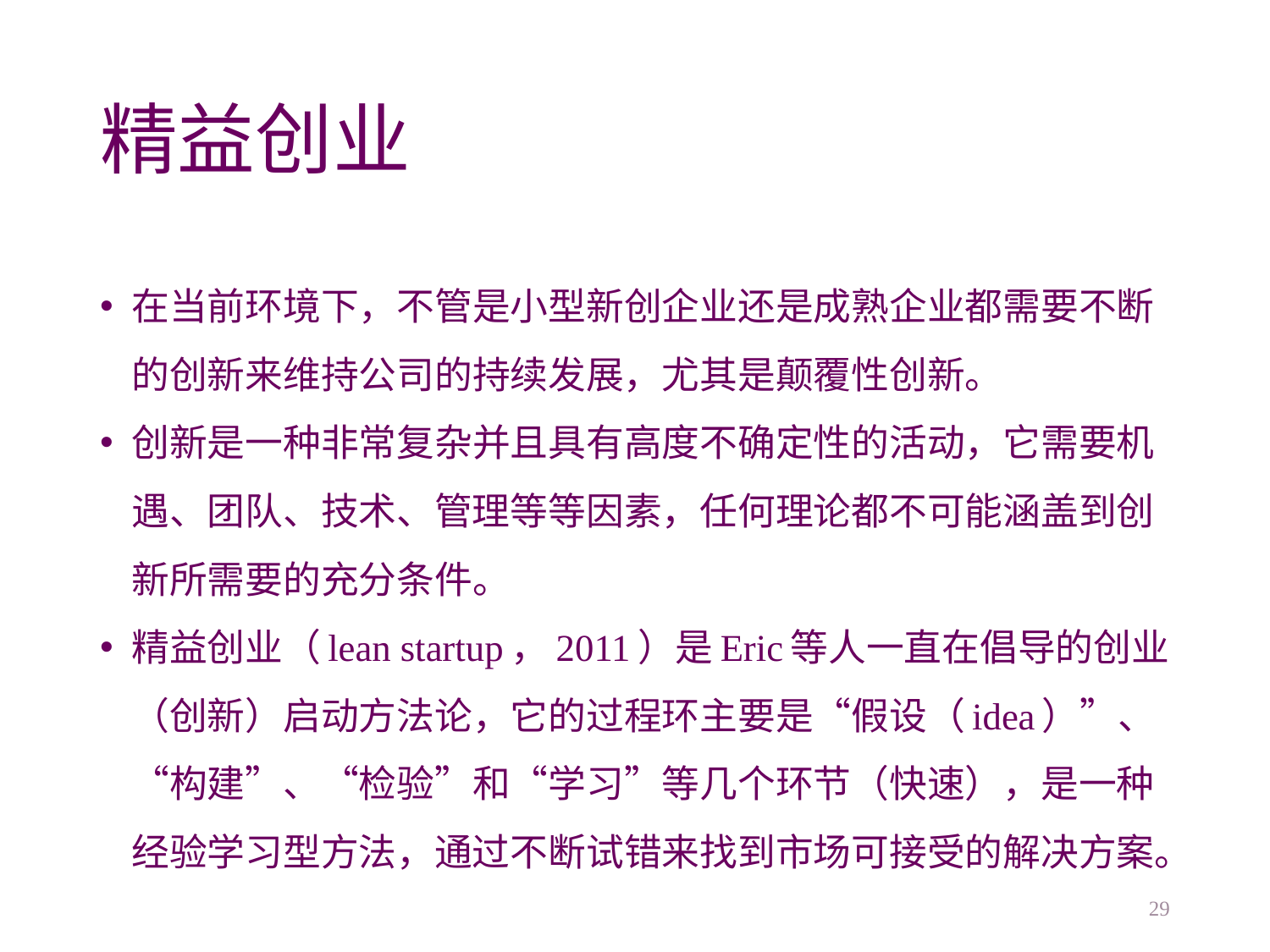

# 精益创业
在当前环境下，不管是小型新创企业还是成熟企业都需要不断的创新来维持公司的持续发展，尤其是颠覆性创新。
创新是一种非常复杂并且具有高度不确定性的活动，它需要机遇、团队、技术、管理等等因素，任何理论都不可能涵盖到创新所需要的充分条件。
精益创业（lean startup，2011）是Eric等人一直在倡导的创业（创新）启动方法论，它的过程环主要是“假设（idea）”、“构建”、“检验”和“学习”等几个环节（快速），是一种经验学习型方法，通过不断试错来找到市场可接受的解决方案。
29